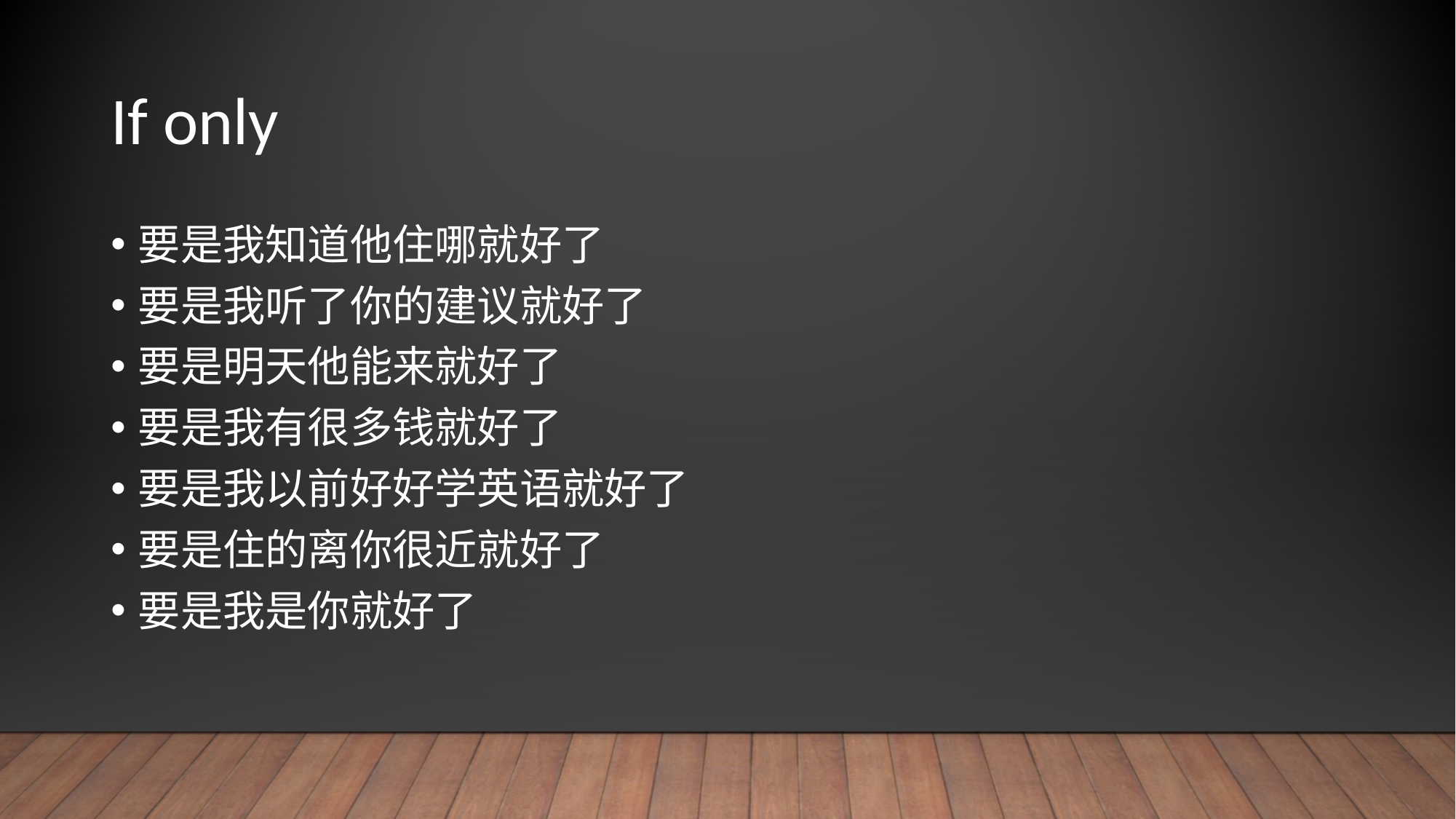

# If only
要是我知道他住哪就好了
要是我听了你的建议就好了
要是明天他能来就好了
要是我有很多钱就好了
要是我以前好好学英语就好了
要是住的离你很近就好了
要是我是你就好了